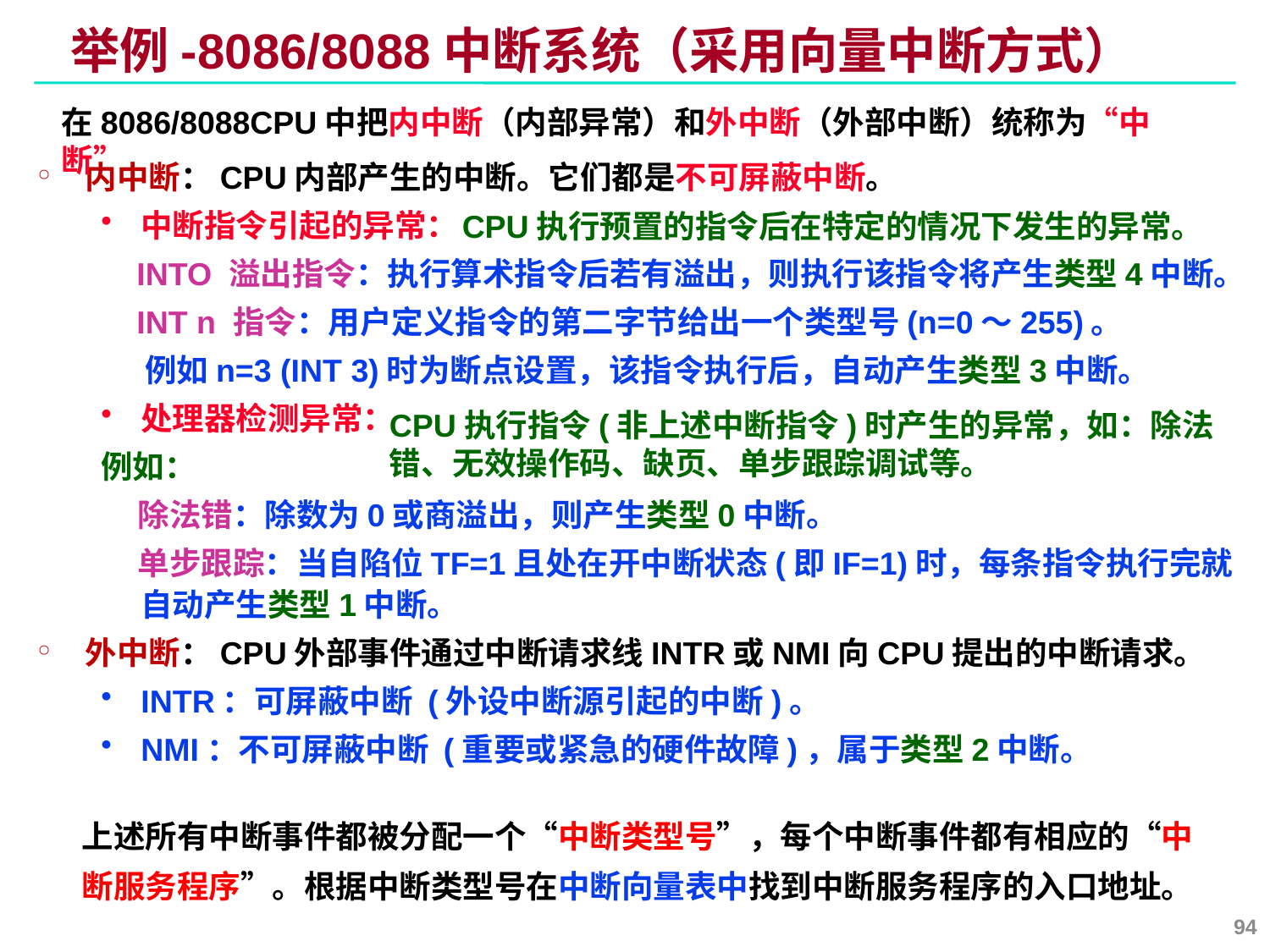

# 举例-8086/8088中断系统（采用向量中断方式）
在8086/8088CPU中把内中断（内部异常）和外中断（外部中断）统称为“中断”

内中断：CPU内部产生的中断。它们都是不可屏蔽中断。
中断指令引起的异常：
    INTO 溢出指令：执行算术指令后若有溢出，则执行该指令将产生类型4中断。
    INT n 指令：用户定义指令的第二字节给出一个类型号(n=0～255)。
     例如n=3 (INT 3)时为断点设置，该指令执行后，自动产生类型3中断。
处理器检测异常：
例如：
    除法错：除数为0或商溢出，则产生类型0中断。
    单步跟踪：当自陷位TF=1且处在开中断状态(即IF=1)时，每条指令执行完就自动产生类型1中断。
外中断：CPU外部事件通过中断请求线INTR或NMI向CPU提出的中断请求。
INTR：可屏蔽中断 (外设中断源引起的中断)。
NMI：不可屏蔽中断 (重要或紧急的硬件故障)，属于类型2中断。
CPU执行预置的指令后在特定的情况下发生的异常。
CPU执行指令(非上述中断指令)时产生的异常，如：除法错、无效操作码、缺页、单步跟踪调试等。
上述所有中断事件都被分配一个“中断类型号”，每个中断事件都有相应的“中断服务程序”。根据中断类型号在中断向量表中找到中断服务程序的入口地址。
94